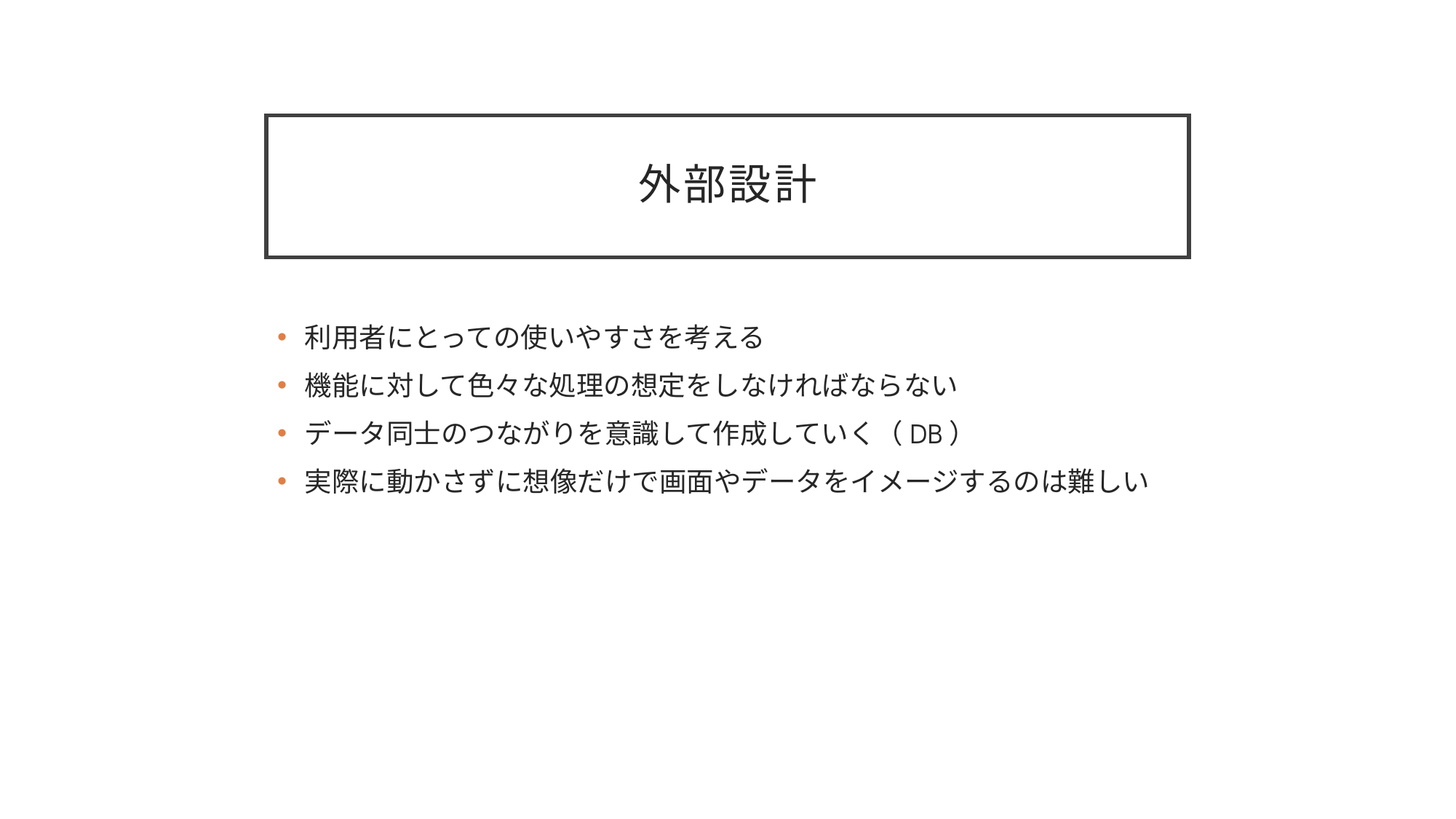

# 外部設計
利用者にとっての使いやすさを考える
機能に対して色々な処理の想定をしなければならない
データ同士のつながりを意識して作成していく（DB）
実際に動かさずに想像だけで画面やデータをイメージするのは難しい